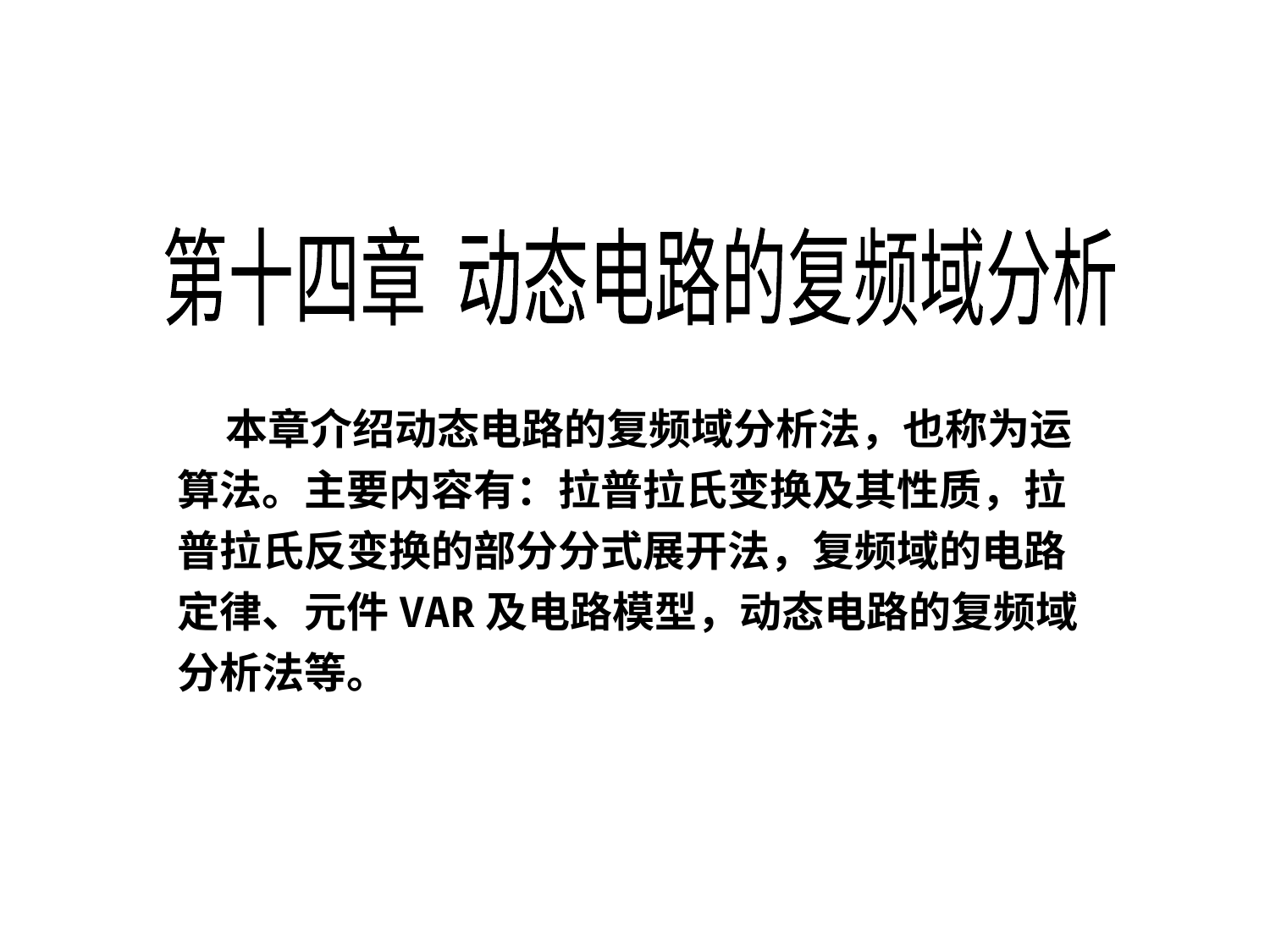

第十四章  动态电路的复频域分析
    本章介绍动态电路的复频域分析法，也称为运算法。主要内容有：拉普拉氏变换及其性质，拉普拉氏反变换的部分分式展开法，复频域的电路定律、元件VAR及电路模型，动态电路的复频域分析法等。